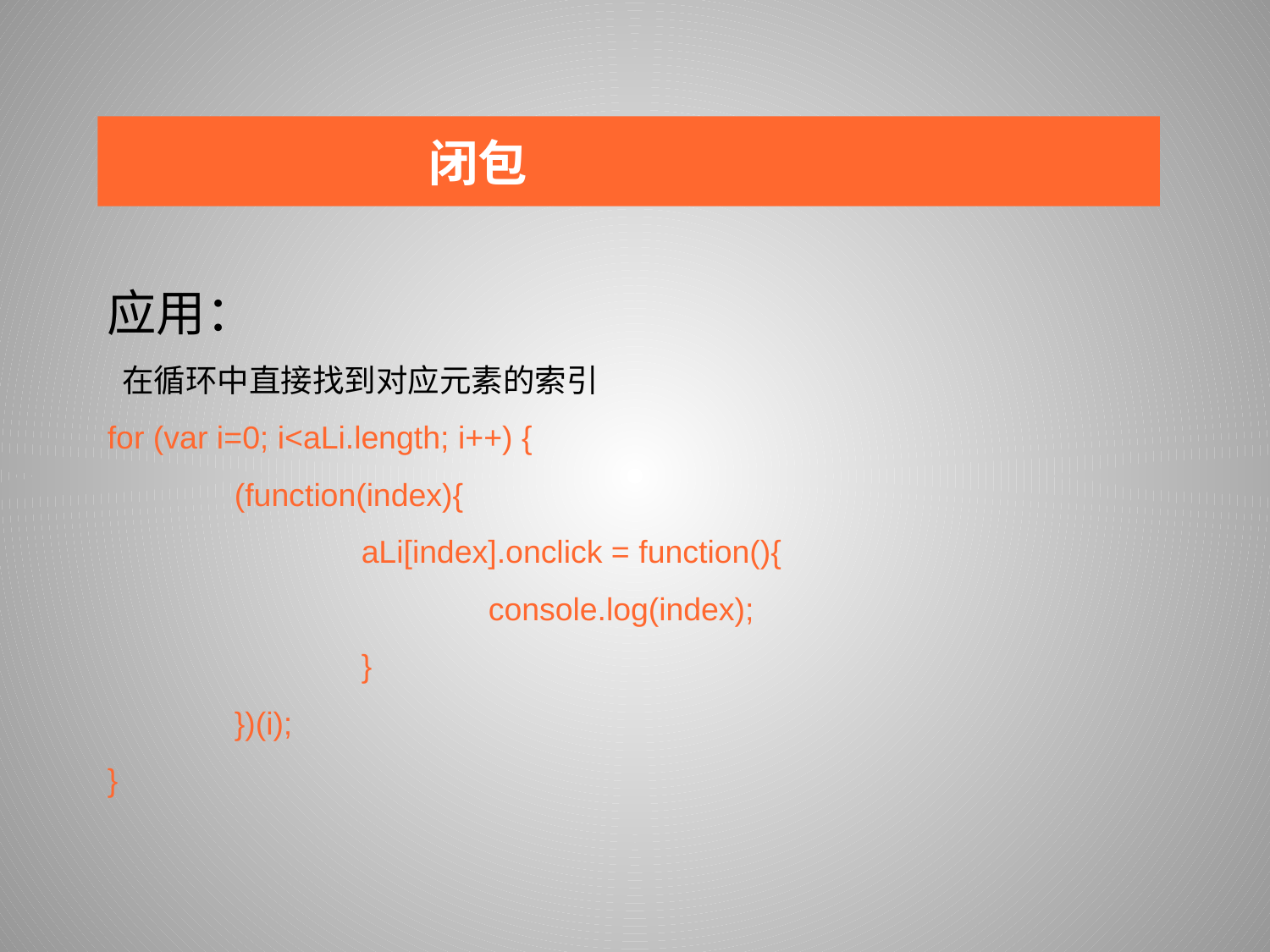

闭包
应用：
 在循环中直接找到对应元素的索引
for (var i=0; i<aLi.length; i++) {
	(function(index){
		aLi[index].onclick = function(){
			console.log(index);
		}
	})(i);
}